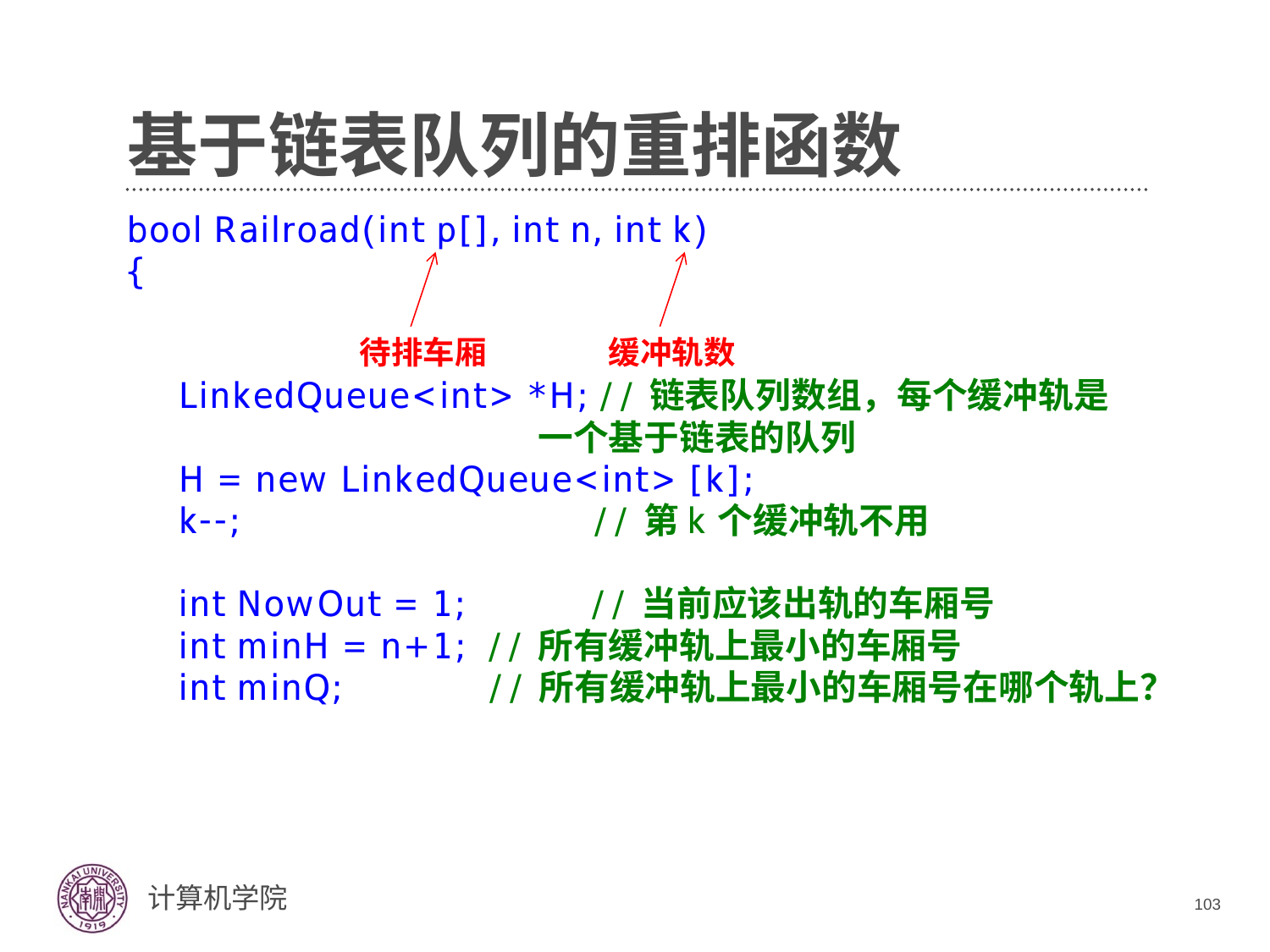

# 基于链表队列的重排函数
bool Railroad(int p[], int n, int k)
{

     LinkedQueue<int> *H; //链表队列数组，每个缓冲轨是
                                                  一个基于链表的队列
     H = new LinkedQueue<int> [k];
     k--;                                  //第k个缓冲轨不用

     int NowOut = 1;            //当前应该出轨的车厢号
     int minH = n+1;  //所有缓冲轨上最小的车厢号
     int minQ;              //所有缓冲轨上最小的车厢号在哪个轨上？

待排车厢
缓冲轨数
103